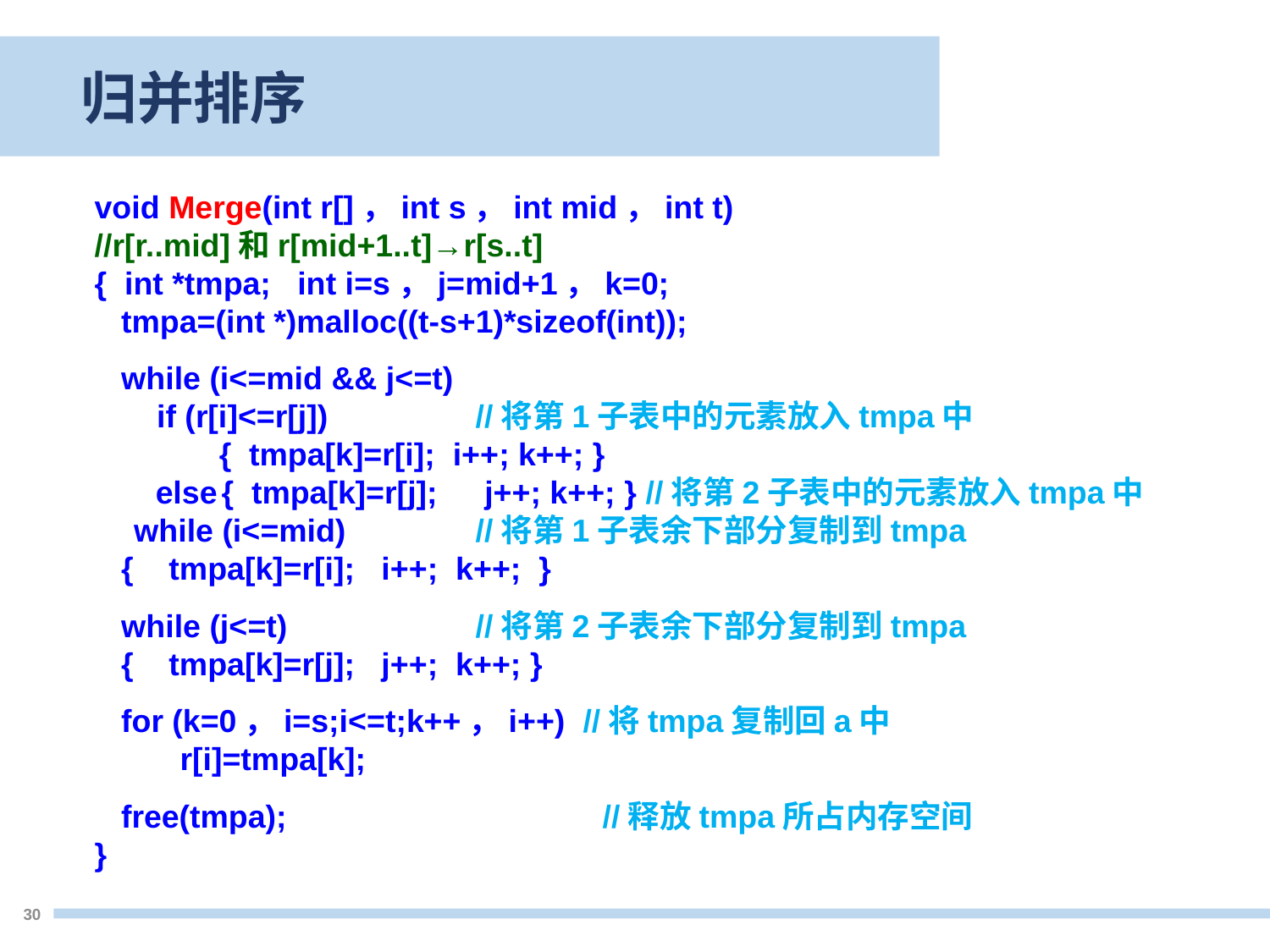

归并排序
void Merge(int r[]，int s，int mid，int t)
//r[r..mid]和r[mid+1..t]→r[s..t]
{  int *tmpa;   int i=s，j=mid+1，k=0;
   tmpa=(int *)malloc((t-s+1)*sizeof(int));
   while (i<=mid && j<=t)
       if (r[i]<=r[j])		//将第1子表中的元素放入tmpa中
　　　   {  tmpa[k]=r[i];  i++; k++; }
　   else	{  tmpa[k]=r[j];　j++; k++; } //将第2子表中的元素放入tmpa中
　while (i<=mid)		//将第1子表余下部分复制到tmpa
   {    tmpa[k]=r[i];   i++;  k++;  }
   while (j<=t)		//将第2子表余下部分复制到tmpa
   {    tmpa[k]=r[j];   j++;  k++; }
   for (k=0，i=s;i<=t;k++，i++)  //将tmpa复制回a中
　　  r[i]=tmpa[k];
   free(tmpa);			//释放tmpa所占内存空间
}
30